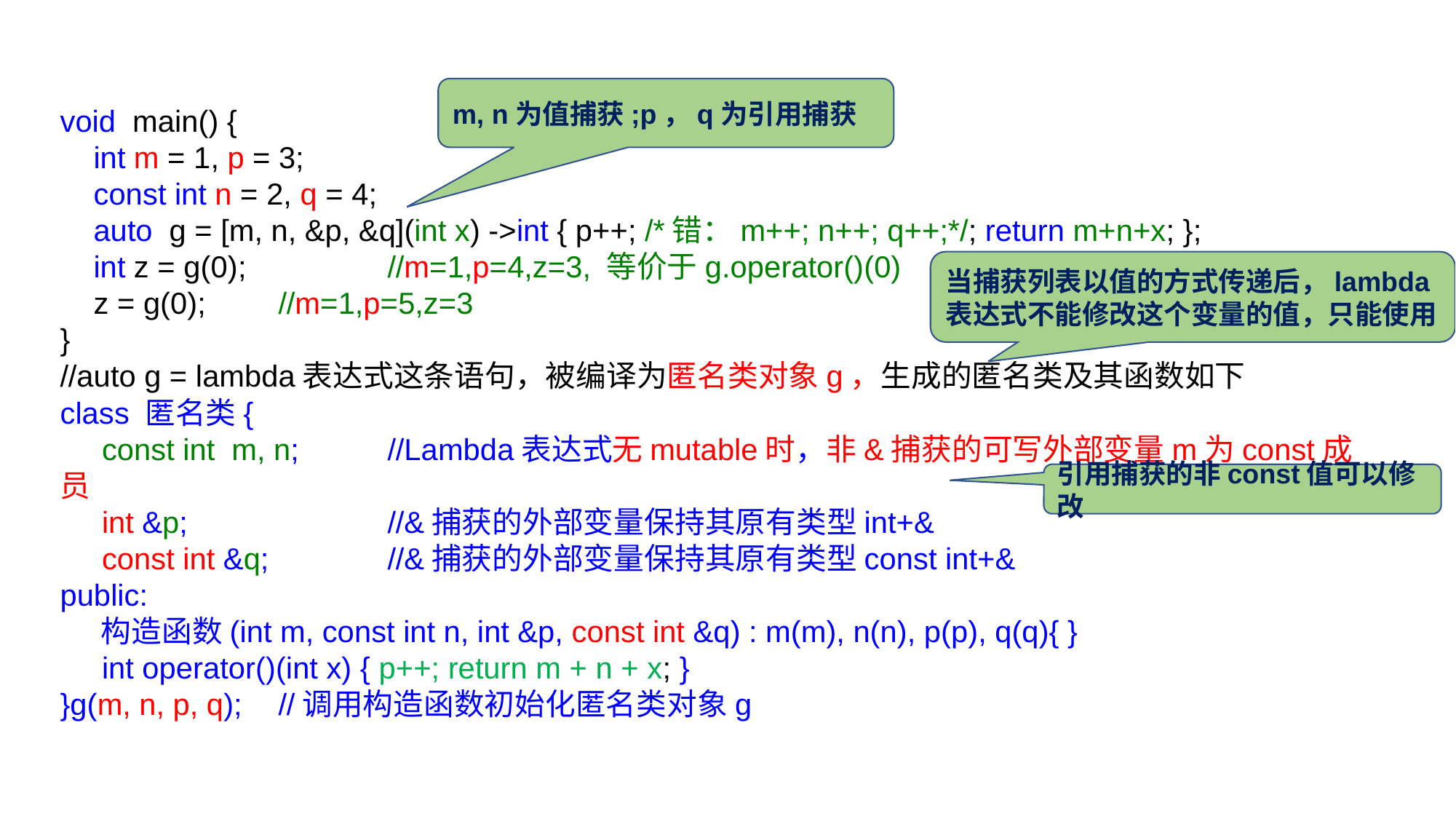

m, n为值捕获;p，q为引用捕获
void  main() {
    int m = 1, p = 3;
    const int n = 2, q = 4;
    auto  g = [m, n, &p, &q](int x) ->int { p++; /*错：m++; n++; q++;*/; return m+n+x; };
    int z = g(0);    	//m=1,p=4,z=3, 等价于g.operator()(0)
    z = g(0);    	//m=1,p=5,z=3
}
//auto g = lambda表达式这条语句，被编译为匿名类对象g，生成的匿名类及其函数如下
class 匿名类{
     const int  m, n;	//Lambda表达式无mutable时，非&捕获的可写外部变量m为const成员
     int &p;		//&捕获的外部变量保持其原有类型int+&
     const int &q;		//&捕获的外部变量保持其原有类型const int+&
public:
     构造函数(int m, const int n, int &p, const int &q) : m(m), n(n), p(p), q(q){ }
     int operator()(int x) { p++; return m + n + x; }
}g(m, n, p, q);  	//调用构造函数初始化匿名类对象g
当捕获列表以值的方式传递后，lambda表达式不能修改这个变量的值，只能使用
引用捕获的非const值可以修改